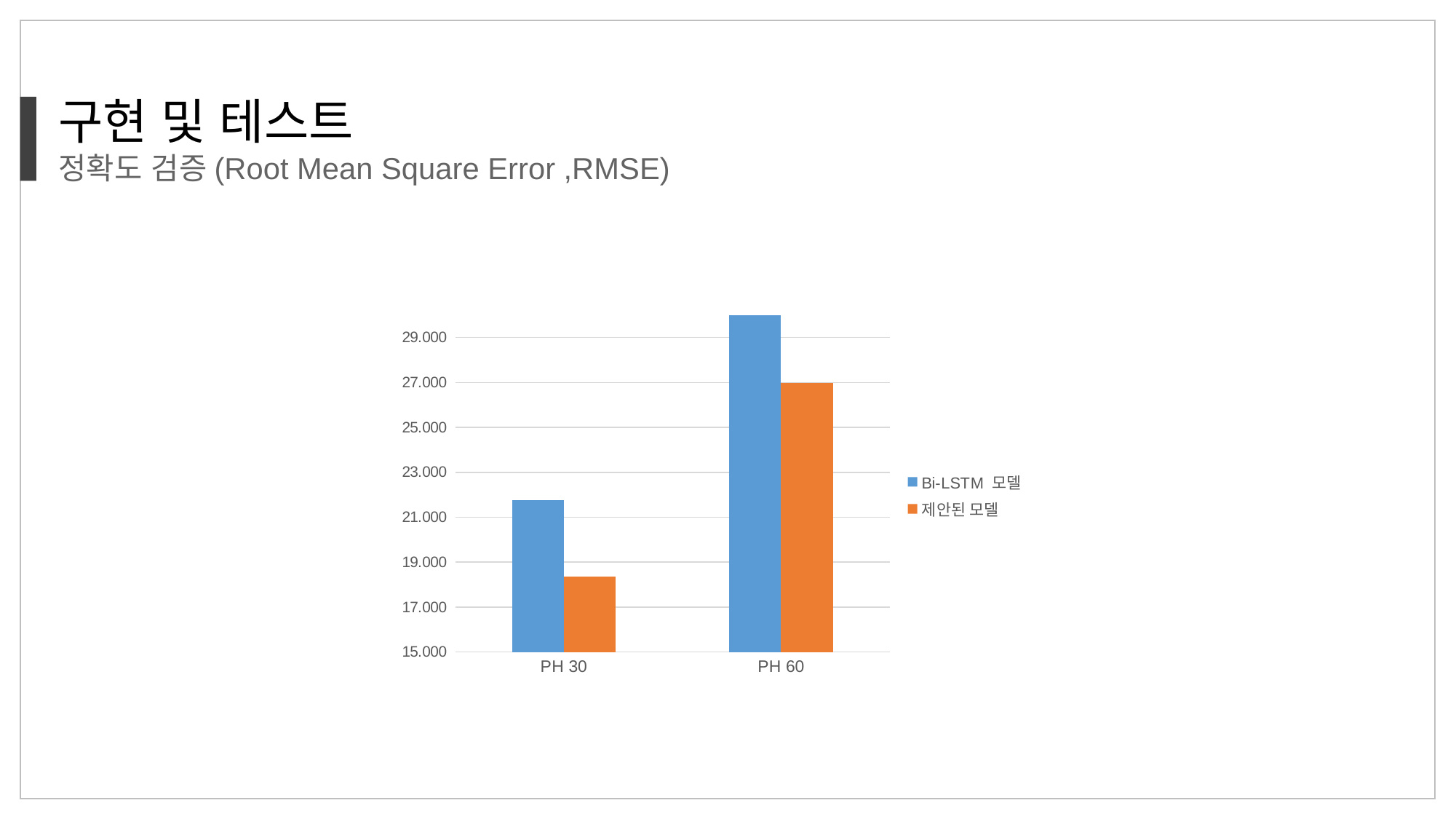

구현 및 테스트
정확도 검증(Root Mean Square Error ,RMSE)

### Chart

| Category |  |  |
|---|---|---|
| PH 30 | 21.747 | 18.3534576487 |
| PH 60 | 36.918 | 26.9640167157 |